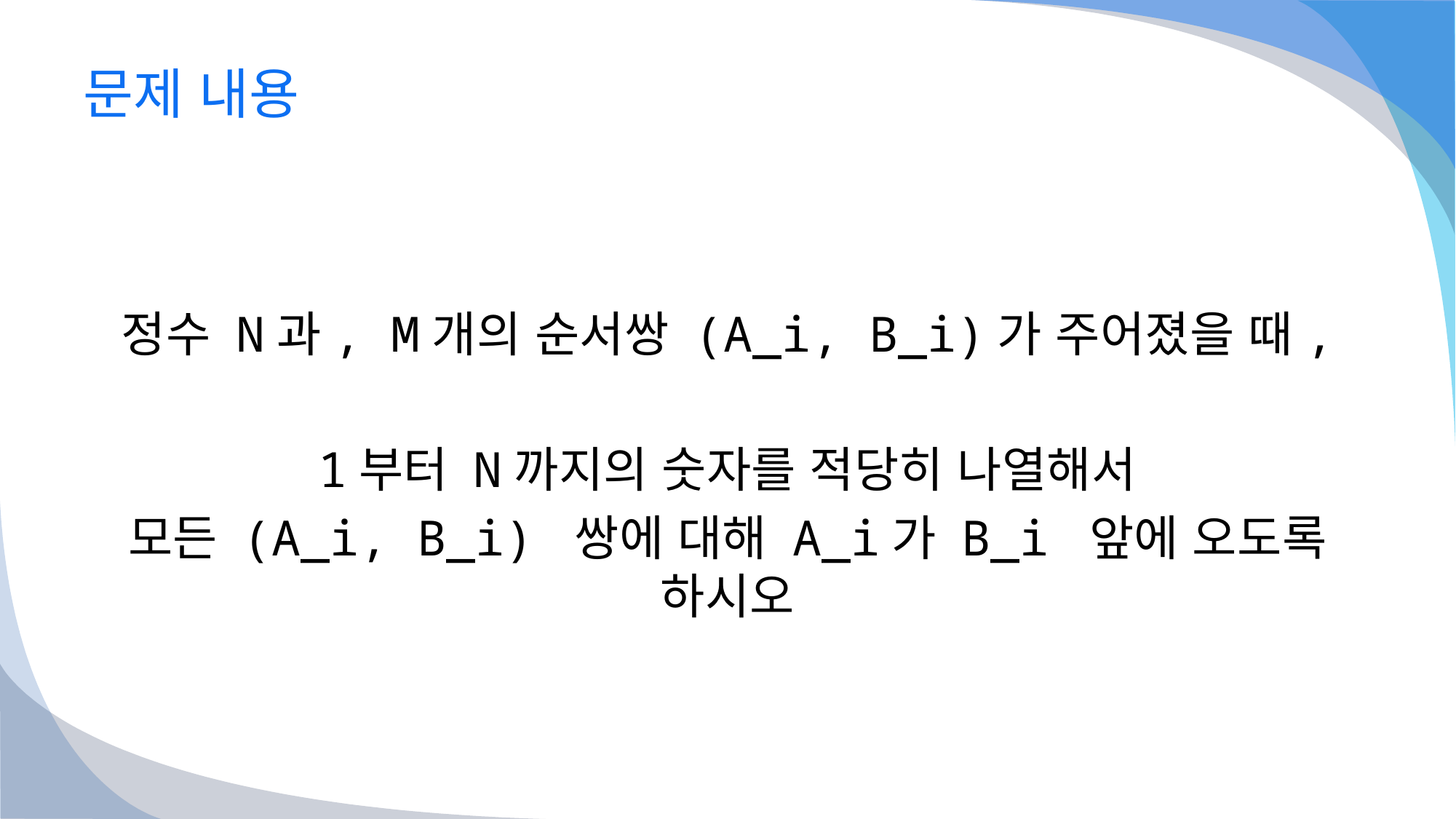

# 문제 내용

정수 N과, M개의 순서쌍 (A_i, B_i)가 주어졌을 때,

1부터 N까지의 숫자를 적당히 나열해서
모든 (A_i, B_i) 쌍에 대해 A_i가 B_i 앞에 오도록 하시오